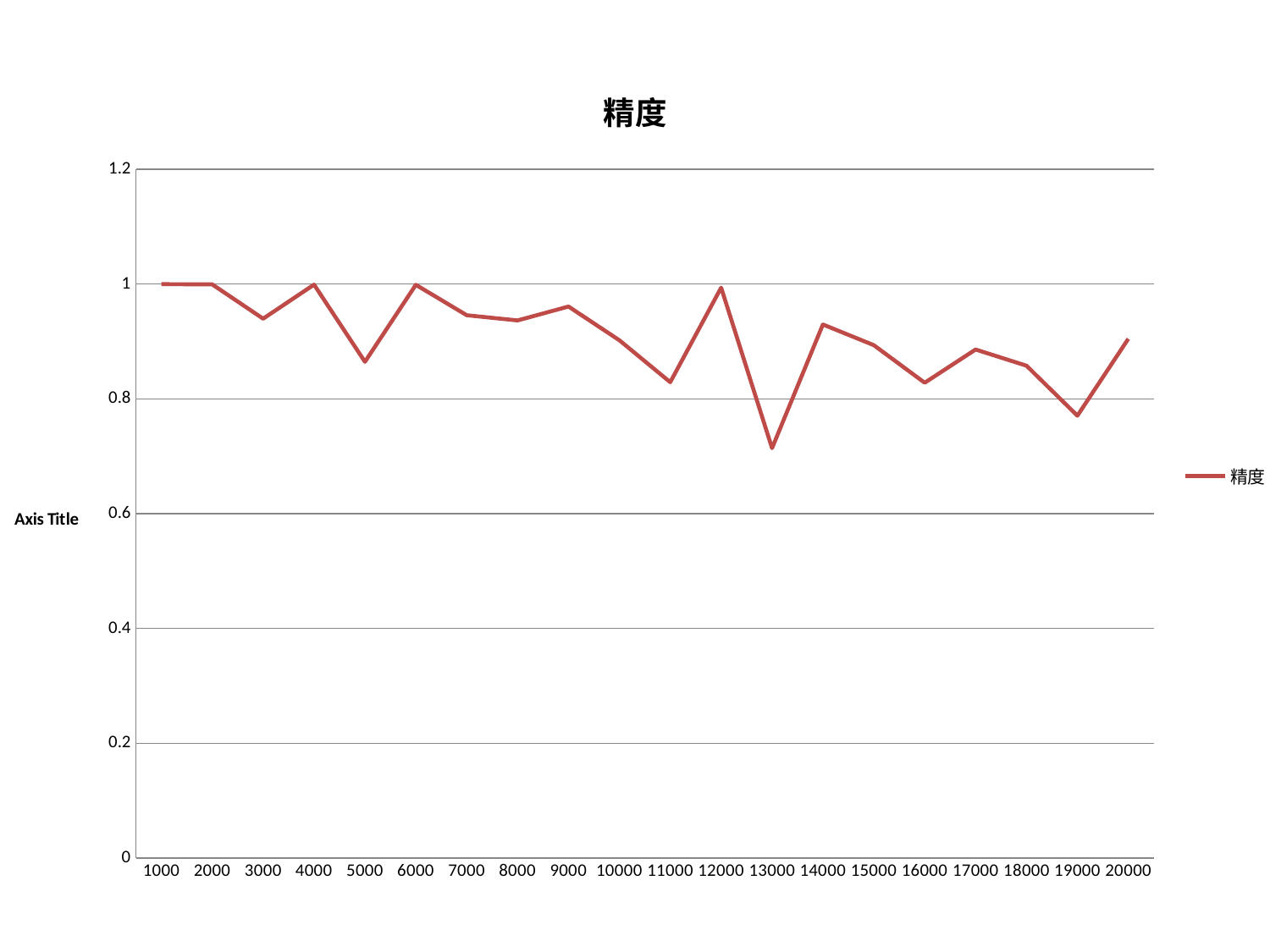

### Chart:

| Category | 精度 |
|---|---|
| 1000 | 0.99986 |
| 2000 | 0.999416 |
| 3000 | 0.939723 |
| 4000 | 0.999016 |
| 5000 | 0.864599 |
| 6000 | 0.998724 |
| 7000 | 0.945705 |
| 8000 | 0.93667 |
| 9000 | 0.960848 |
| 10000 | 0.902062 |
| 11000 | 0.829015 |
| 12000 | 0.993752 |
| 13000 | 0.714188 |
| 14000 | 0.929558 |
| 15000 | 0.893574 |
| 16000 | 0.828082 |
| 17000 | 0.885989 |
| 18000 | 0.857769 |
| 19000 | 0.770697 |
| 20000 | 0.9046 |